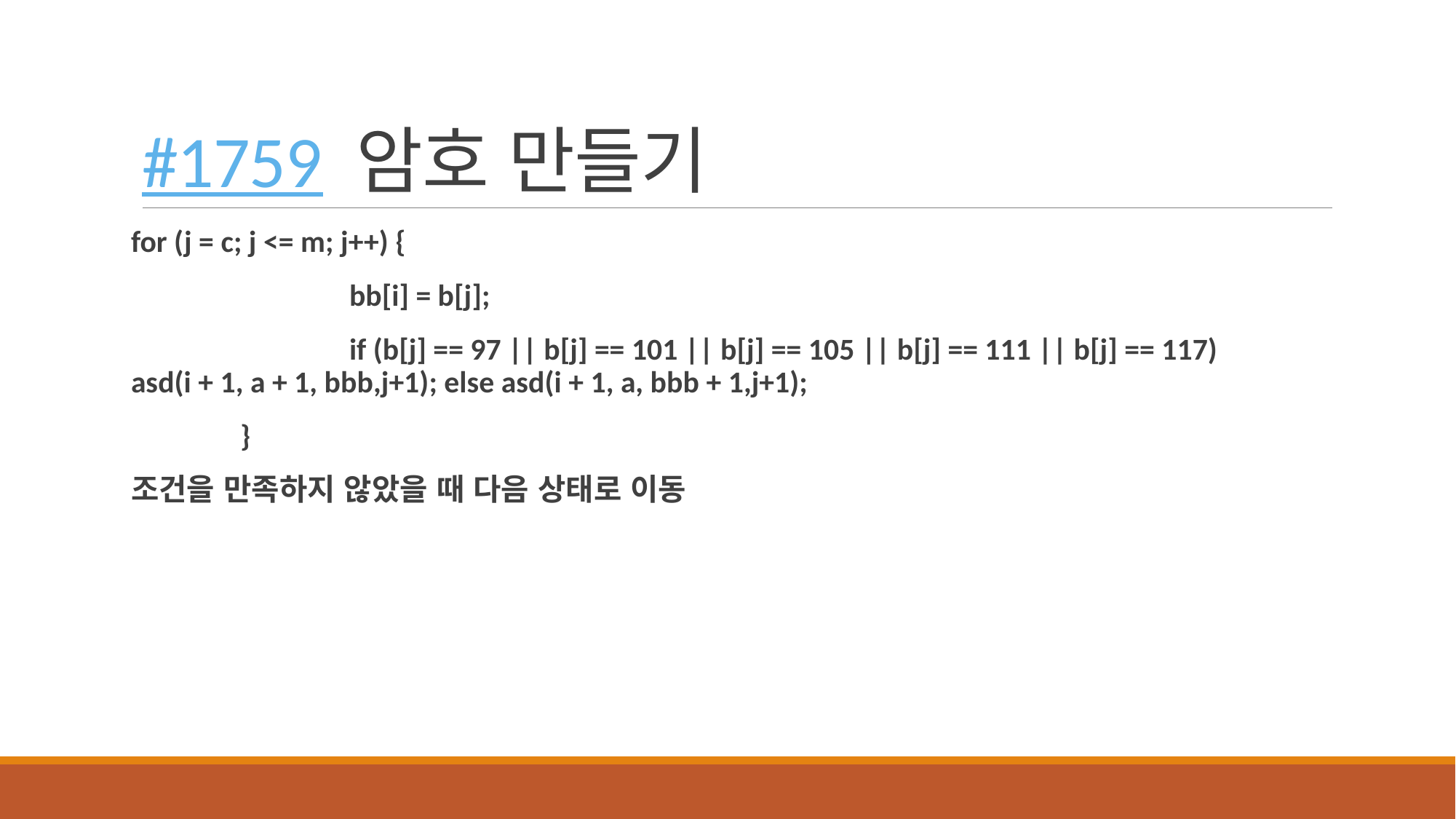

# #1759 암호 만들기
for (j = c; j <= m; j++) {
		bb[i] = b[j];
		if (b[j] == 97 || b[j] == 101 || b[j] == 105 || b[j] == 111 || b[j] == 117) asd(i + 1, a + 1, bbb,j+1); else asd(i + 1, a, bbb + 1,j+1);
	}
조건을 만족하지 않았을 때 다음 상태로 이동